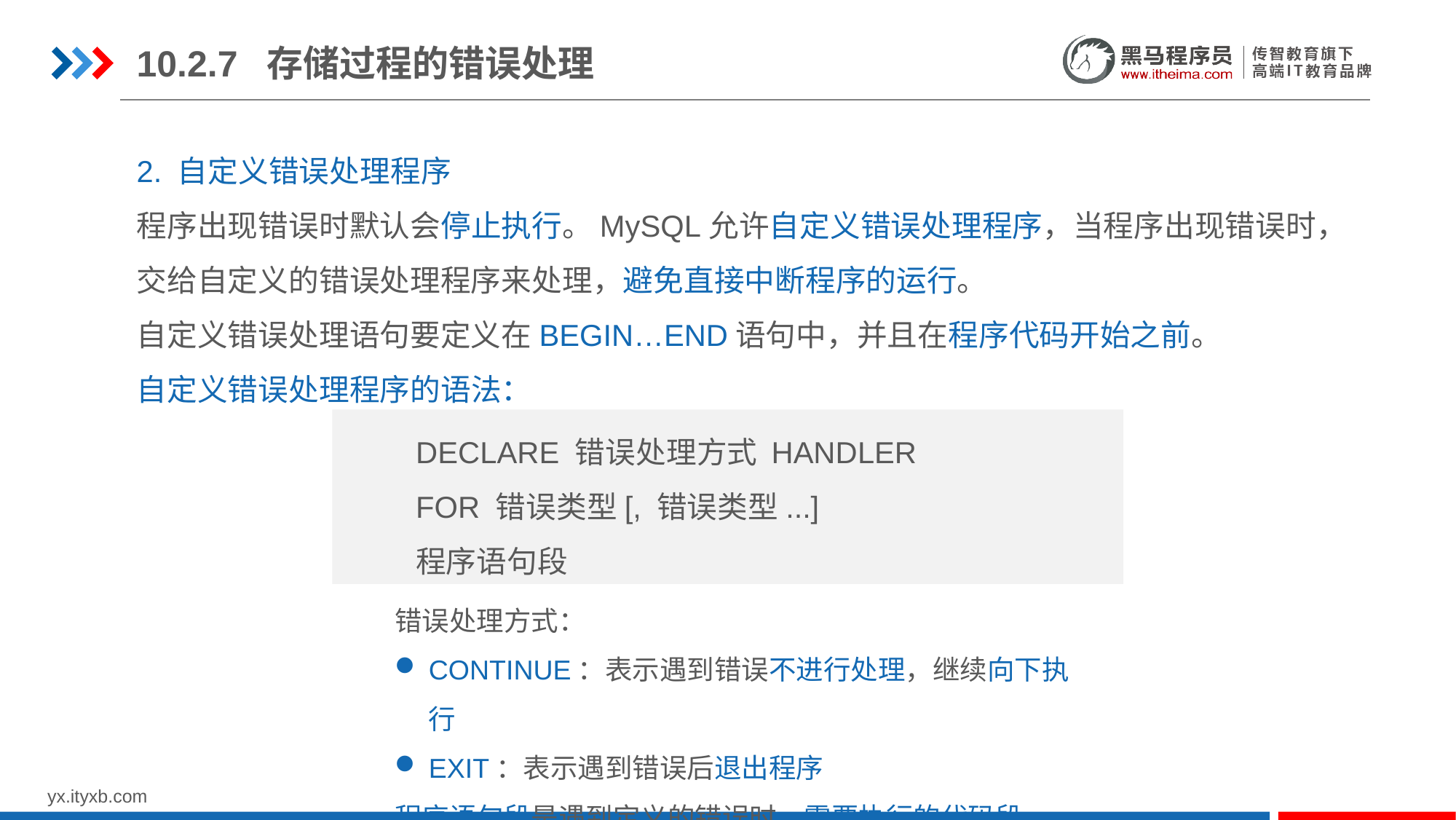

10.2.7  存储过程的错误处理
2. 自定义错误处理程序
程序出现错误时默认会停止执行。MySQL允许自定义错误处理程序，当程序出现错误时，交给自定义的错误处理程序来处理，避免直接中断程序的运行。
自定义错误处理语句要定义在BEGIN…END语句中，并且在程序代码开始之前。
自定义错误处理程序的语法：
DECLARE 错误处理方式 HANDLER
FOR 错误类型[, 错误类型...]
程序语句段
错误处理方式：
CONTINUE：表示遇到错误不进行处理，继续向下执行
EXIT：表示遇到错误后退出程序
程序语句段是遇到定义的错误时，需要执行的代码段